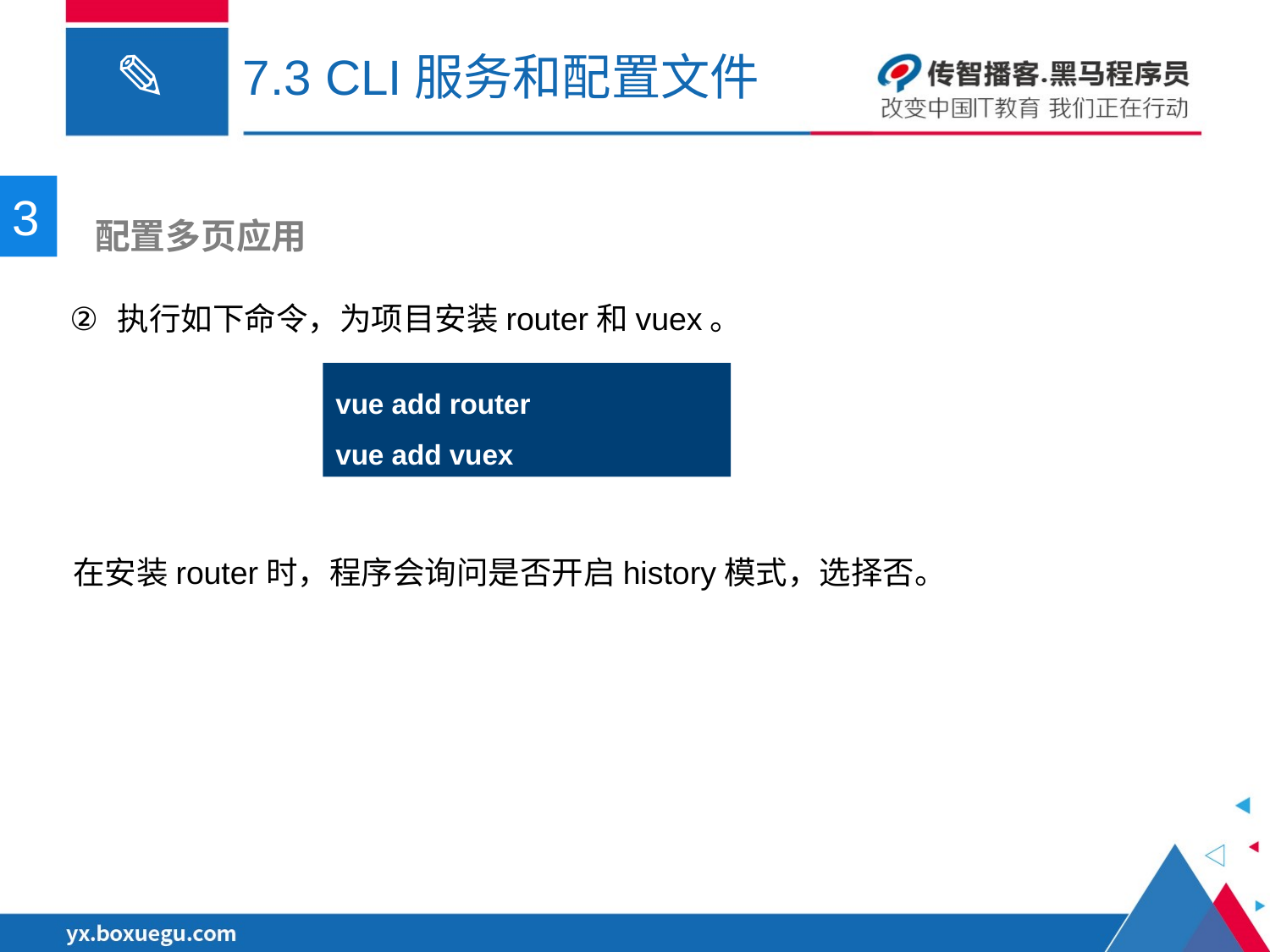

# 7.3 CLI服务和配置文件

3
  配置多页应用
执行如下命令，为项目安装router和vuex。
vue add router
vue add vuex
在安装router时，程序会询问是否开启history模式，选择否。